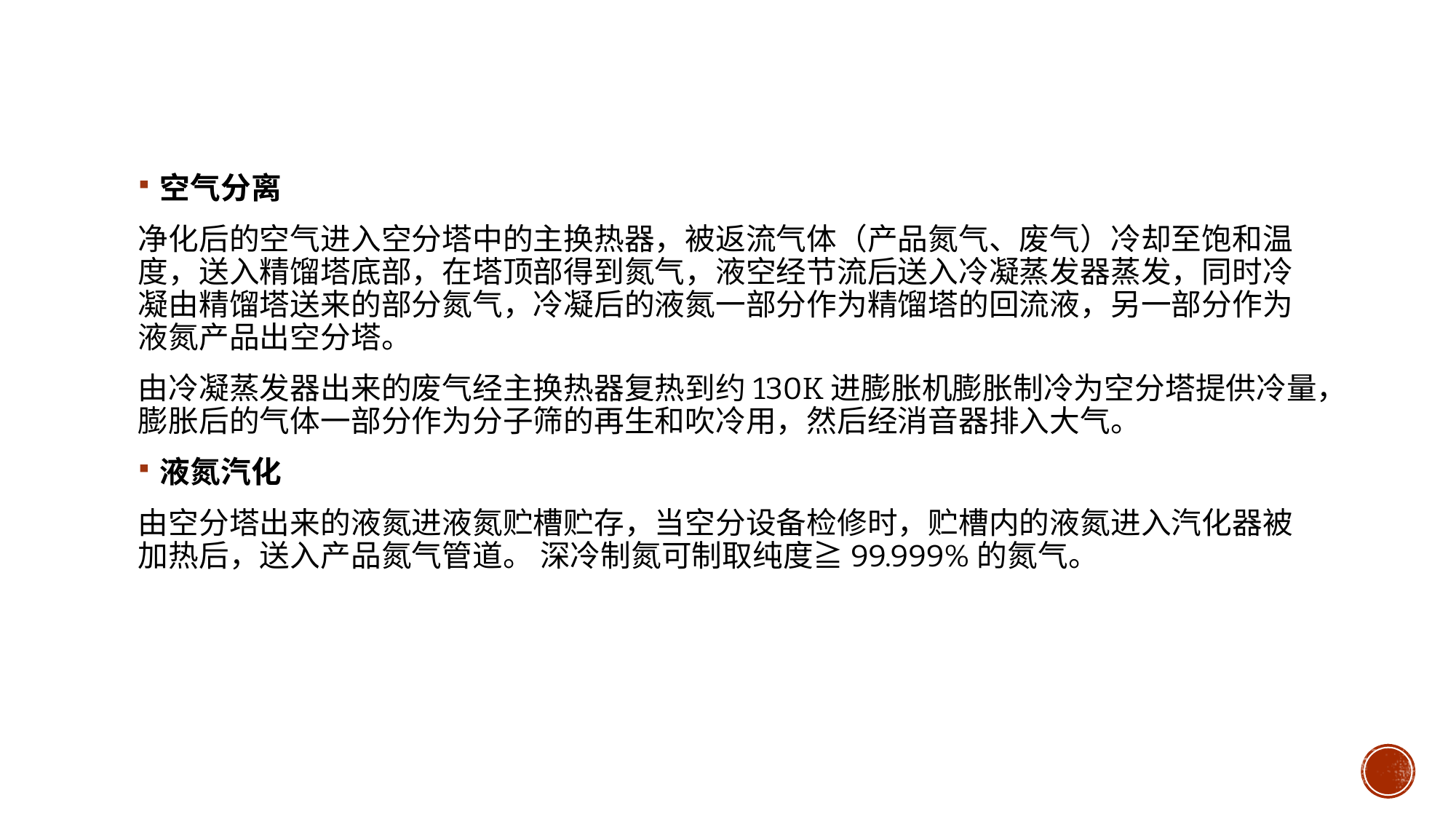

空气分离
净化后的空气进入空分塔中的主换热器，被返流气体（产品氮气、废气）冷却至饱和温度，送入精馏塔底部，在塔顶部得到氮气，液空经节流后送入冷凝蒸发器蒸发，同时冷凝由精馏塔送来的部分氮气，冷凝后的液氮一部分作为精馏塔的回流液，另一部分作为液氮产品出空分塔。
由冷凝蒸发器出来的废气经主换热器复热到约130K进膨胀机膨胀制冷为空分塔提供冷量，膨胀后的气体一部分作为分子筛的再生和吹冷用，然后经消音器排入大气。
液氮汽化
由空分塔出来的液氮进液氮贮槽贮存，当空分设备检修时，贮槽内的液氮进入汽化器被加热后，送入产品氮气管道。 深冷制氮可制取纯度≧99.999%的氮气。